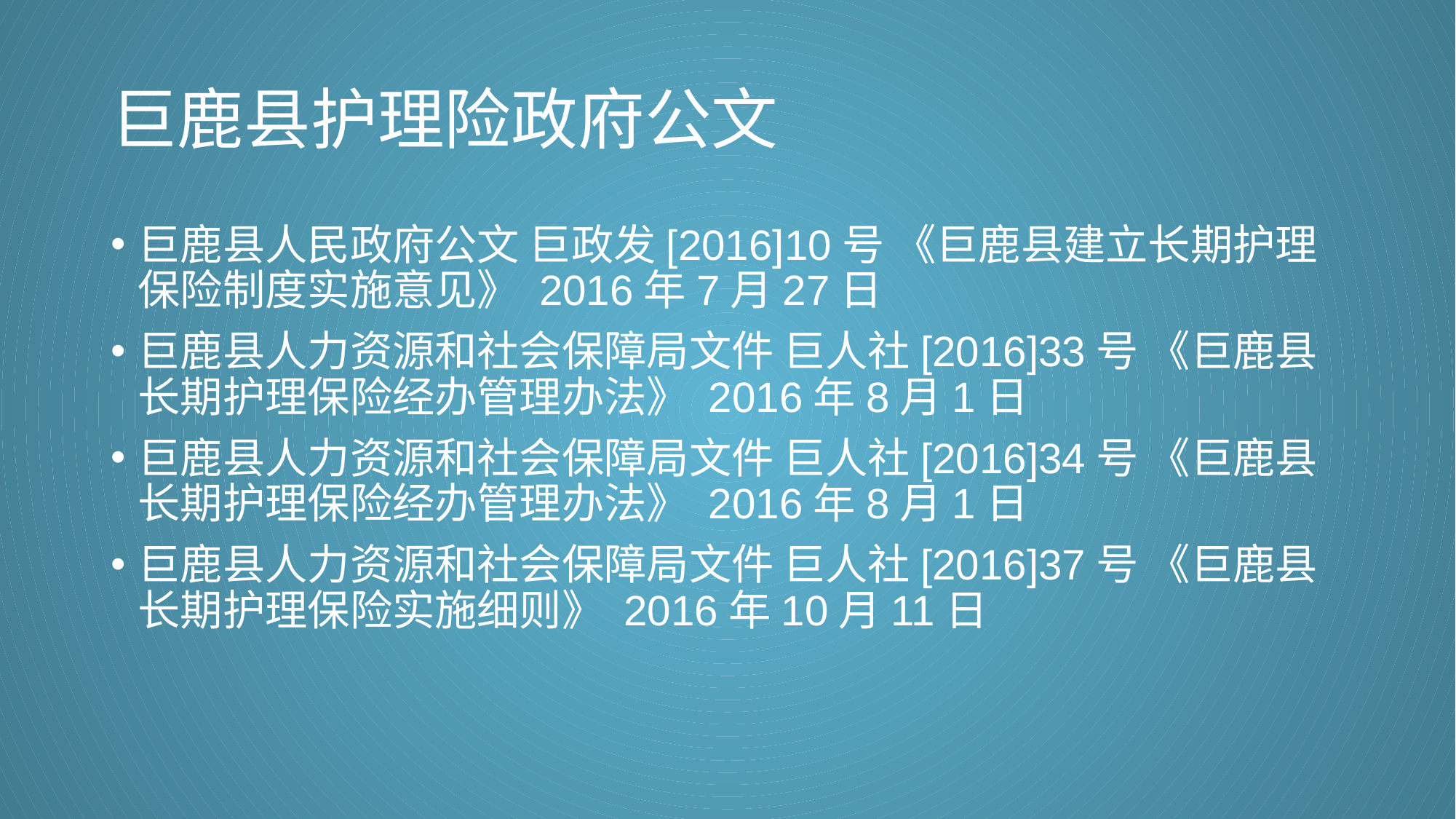

巨鹿县护理险政府公文
巨鹿县人民政府公文 巨政发[2016]10号 《巨鹿县建立长期护理保险制度实施意见》 2016年7月27日
巨鹿县人力资源和社会保障局文件 巨人社[2016]33号 《巨鹿县长期护理保险经办管理办法》 2016年8月1日
巨鹿县人力资源和社会保障局文件 巨人社[2016]34号 《巨鹿县长期护理保险经办管理办法》 2016年8月1日
巨鹿县人力资源和社会保障局文件 巨人社[2016]37号 《巨鹿县长期护理保险实施细则》 2016年10月11日